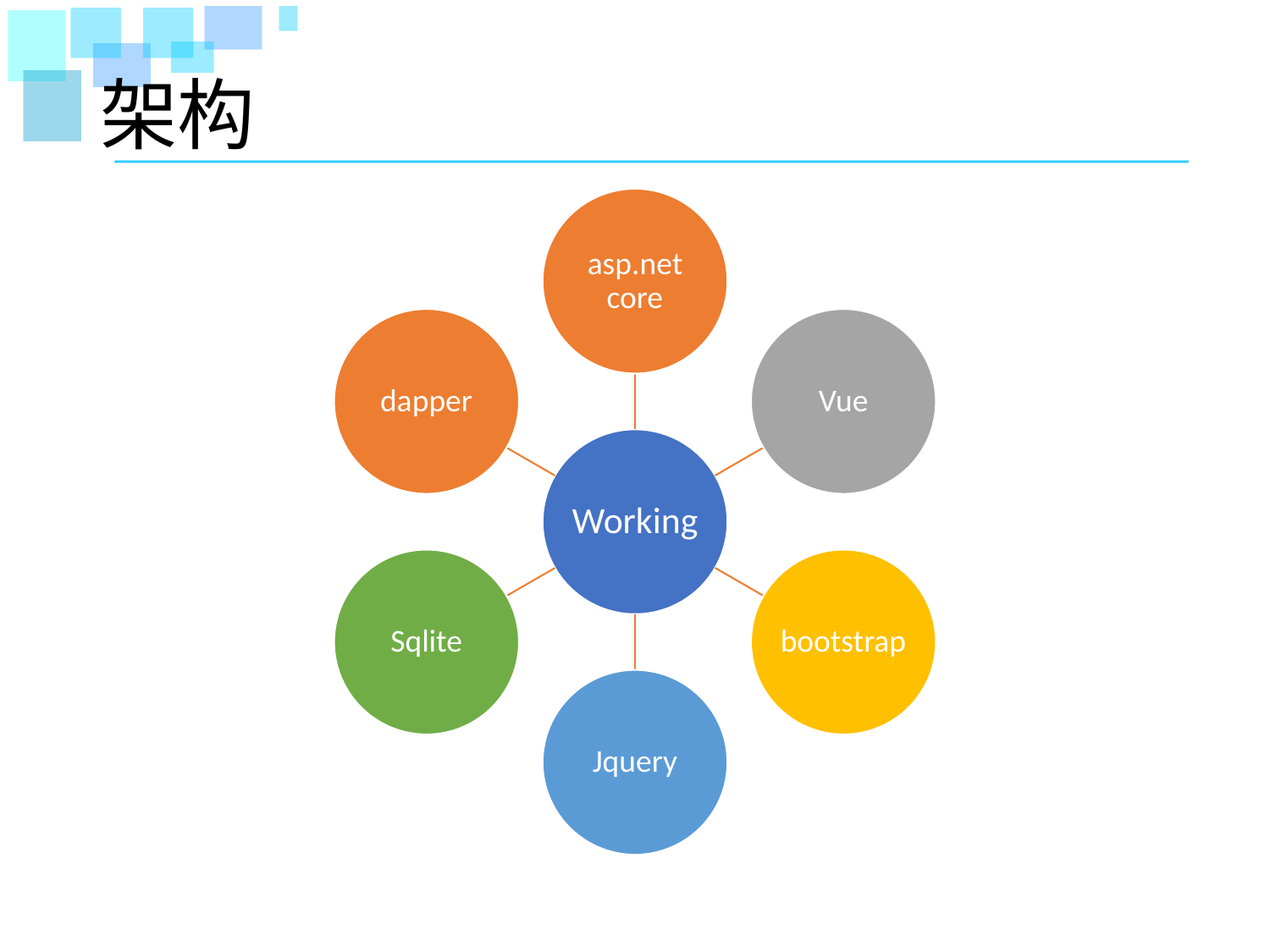

# 架构
Working

asp.net core

Vue

bootstrap

Jquery

Sqlite

dapper